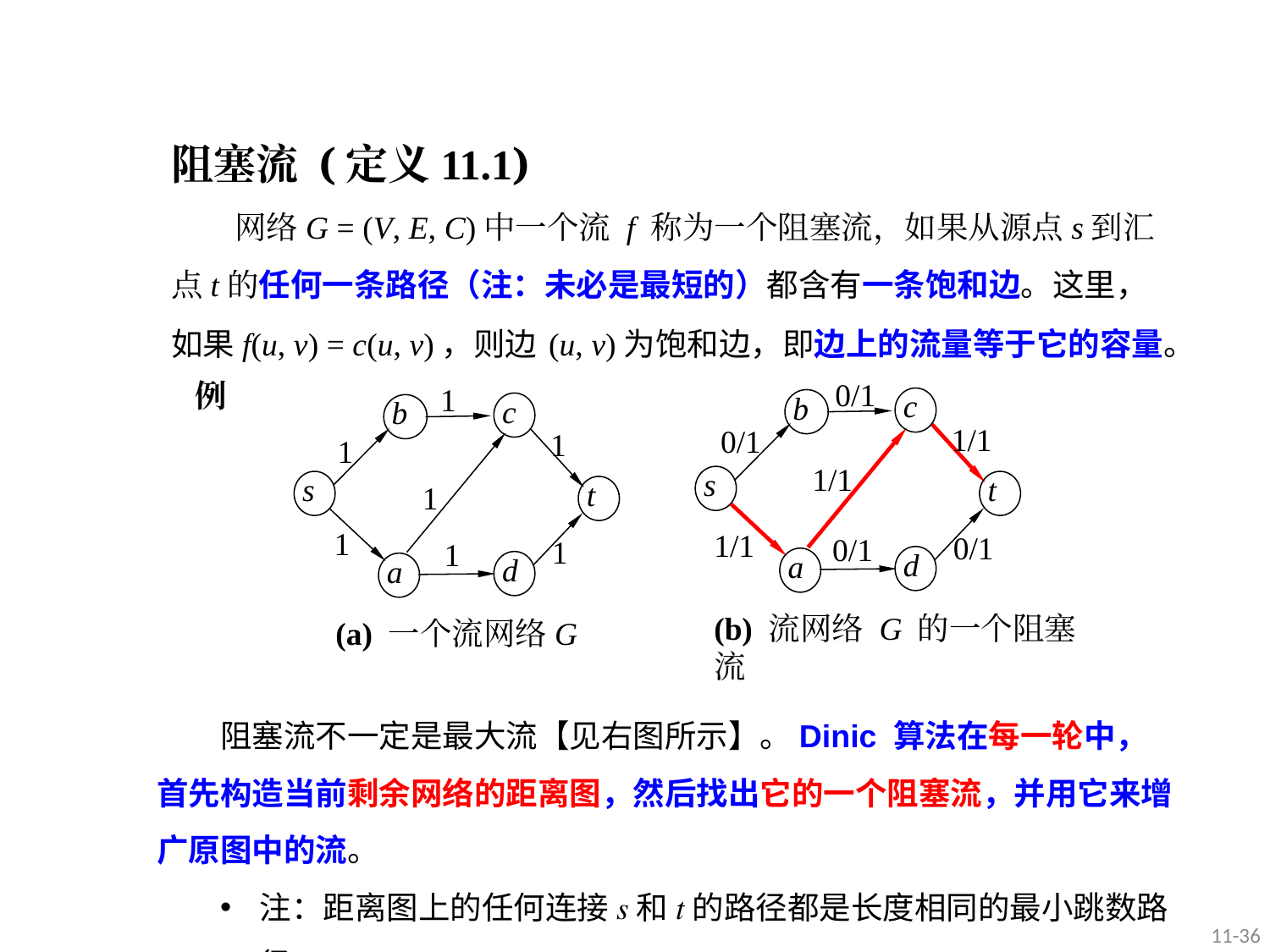

阻塞流 (定义11.1)
网络G = (V, E, C)中一个流 f 称为一个阻塞流，如果从源点s到汇点t的任何一条路径（注：未必是最短的）都含有一条饱和边。这里，如果f(u, v) = c(u, v)，则边 (u, v)为饱和边，即边上的流量等于它的容量。

0/1
c

b

1/1
0/1

1/1
s

t

1/1
0/1
0/1
d

a

(b) 流网络 G 的一个阻塞流
1
c

b

1
1

s

t

1

1
1
1
d

a

(a) 一个流网络G
例
阻塞流不一定是最大流【见右图所示】。Dinic 算法在每一轮中，首先构造当前剩余网络的距离图，然后找出它的一个阻塞流，并用它来增广原图中的流。
注：距离图上的任何连接s和t的路径都是长度相同的最小跳数路径.
11-36